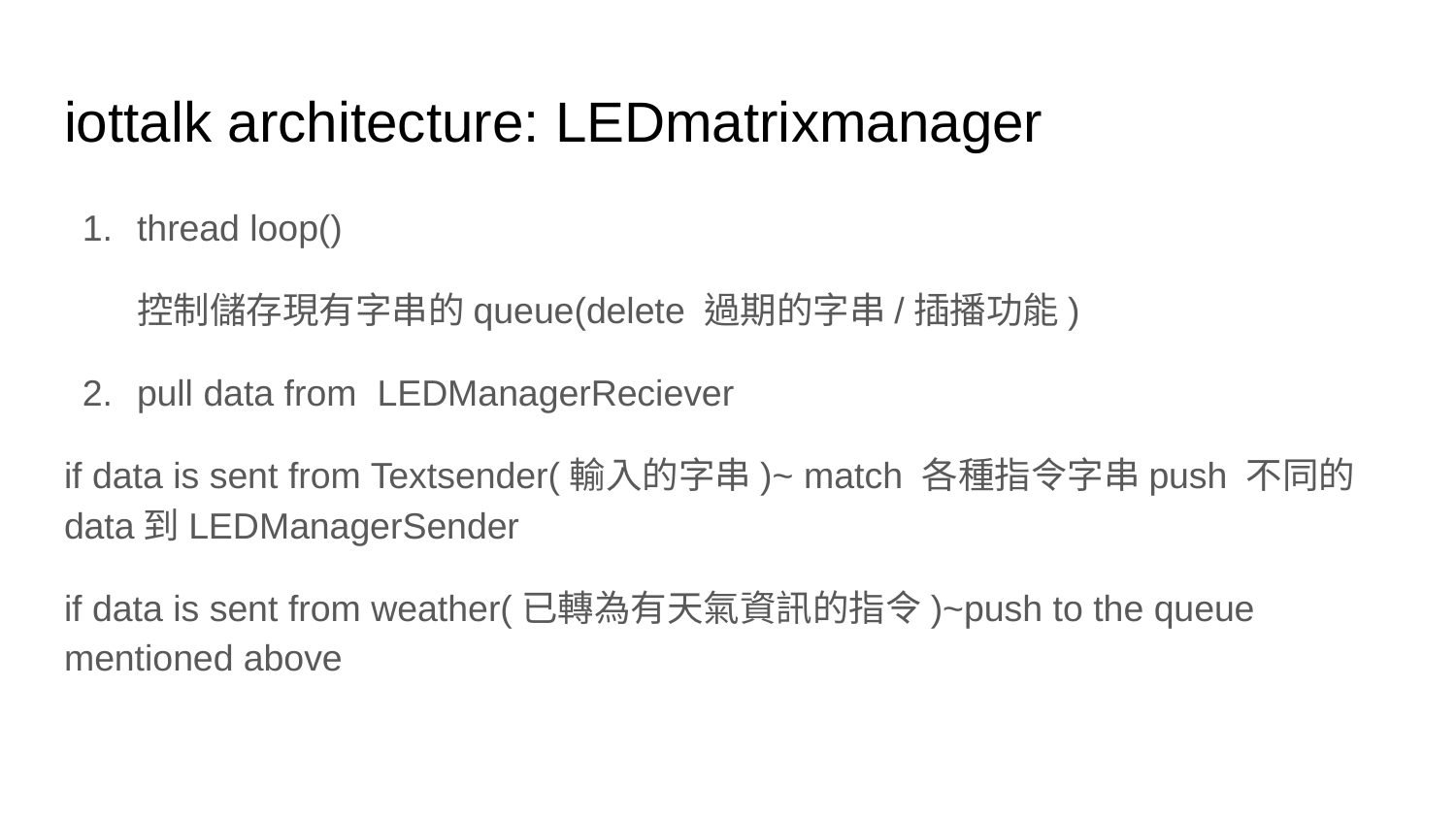

# iottalk architecture: LEDmatrixmanager
thread loop()
控制儲存現有字串的queue(delete 過期的字串/插播功能)
pull data from  LEDManagerReciever
if data is sent from Textsender(輸入的字串)~ match 各種指令字串push 不同的data到LEDManagerSender
if data is sent from weather(已轉為有天氣資訊的指令)~push to the queue mentioned above